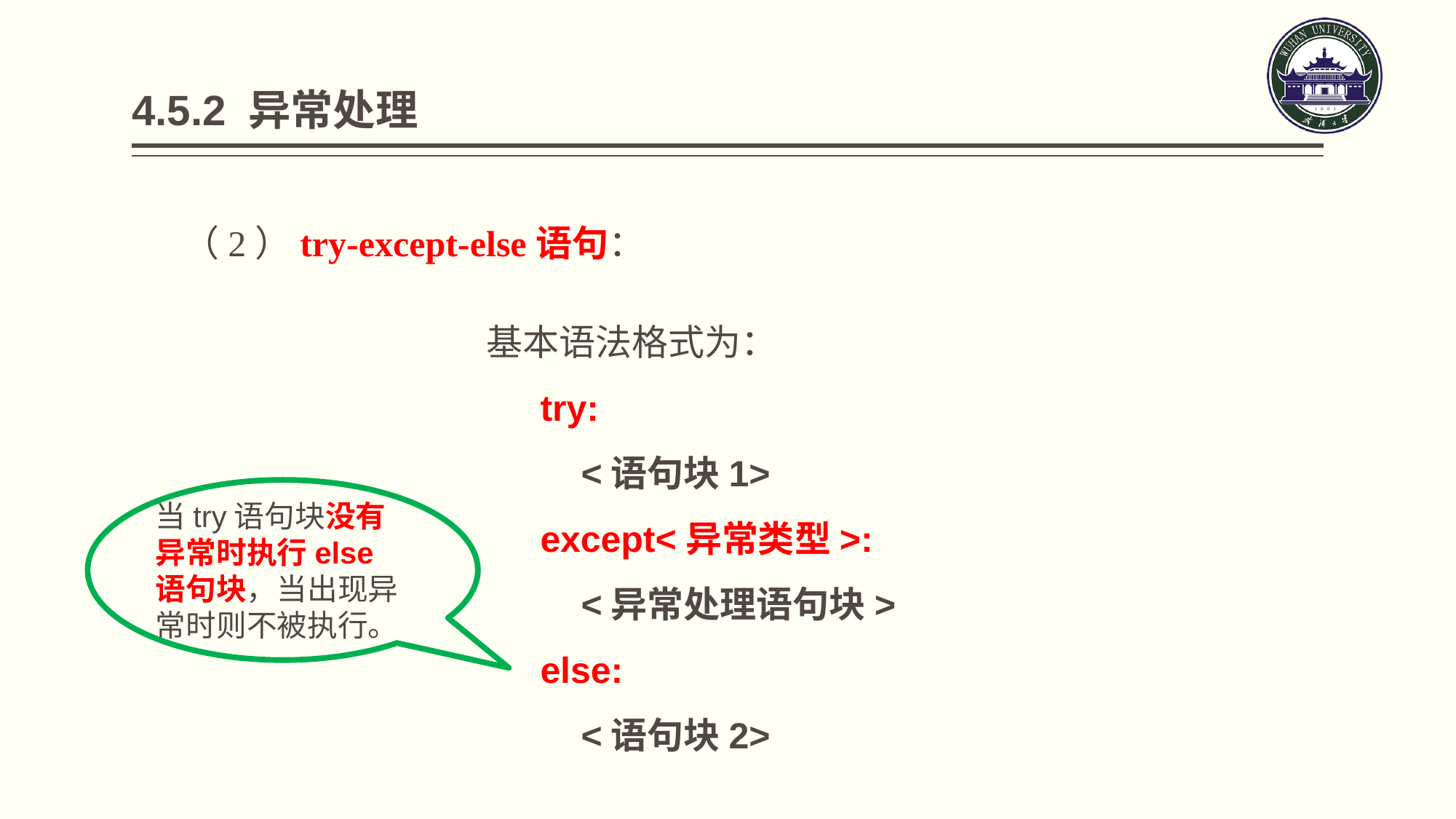

# 4.5.2 异常处理
（2）try-except-else语句：
基本语法格式为：
try:
    <语句块1>
except<异常类型>:
    <异常处理语句块>
else:
    <语句块2>
当try语句块没有异常时执行else语句块，当出现异常时则不被执行。